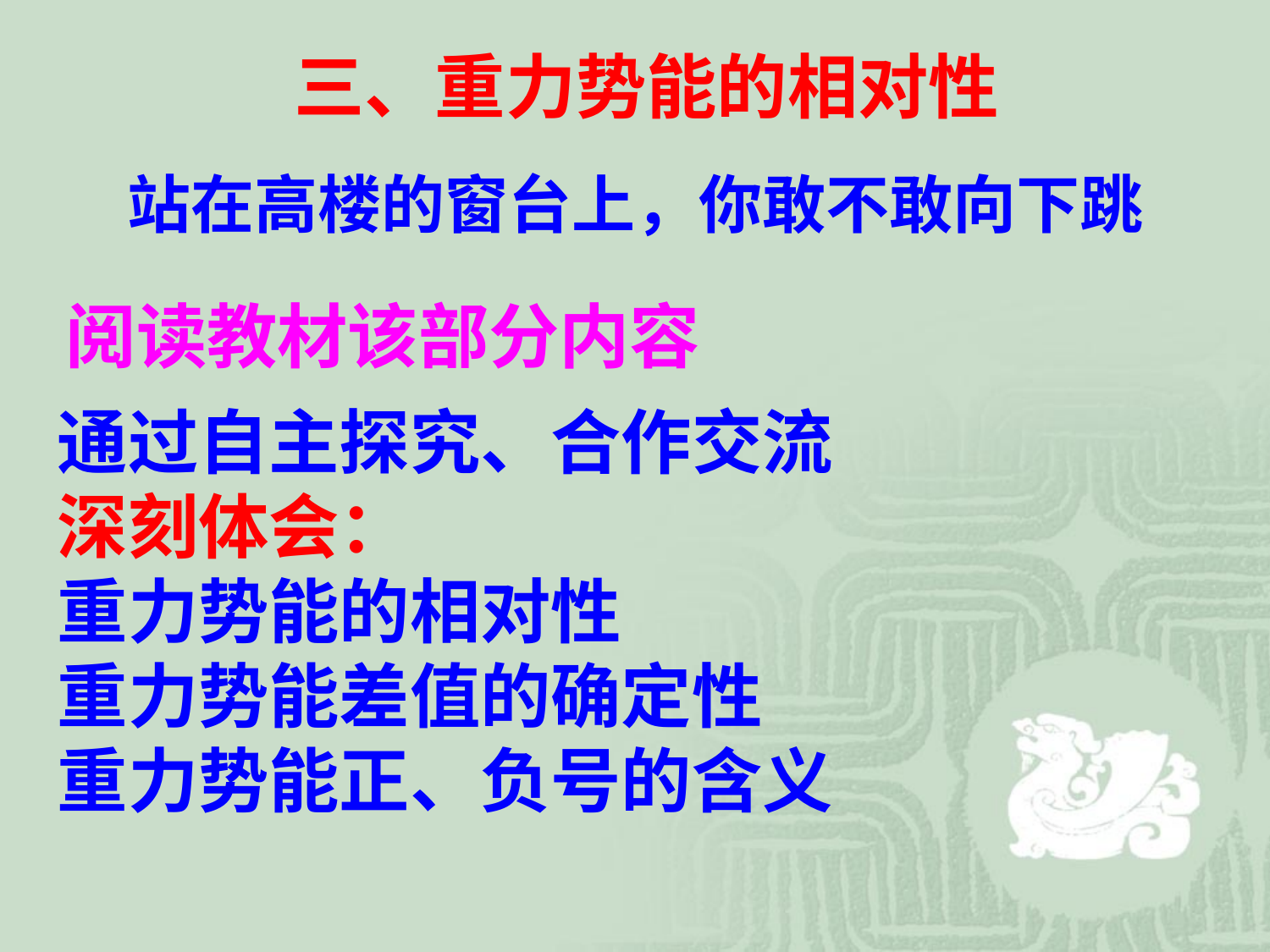

三、重力势能的相对性
站在高楼的窗台上，你敢不敢向下跳
阅读教材该部分内容
通过自主探究、合作交流
深刻体会：
重力势能的相对性
重力势能差值的确定性
重力势能正、负号的含义